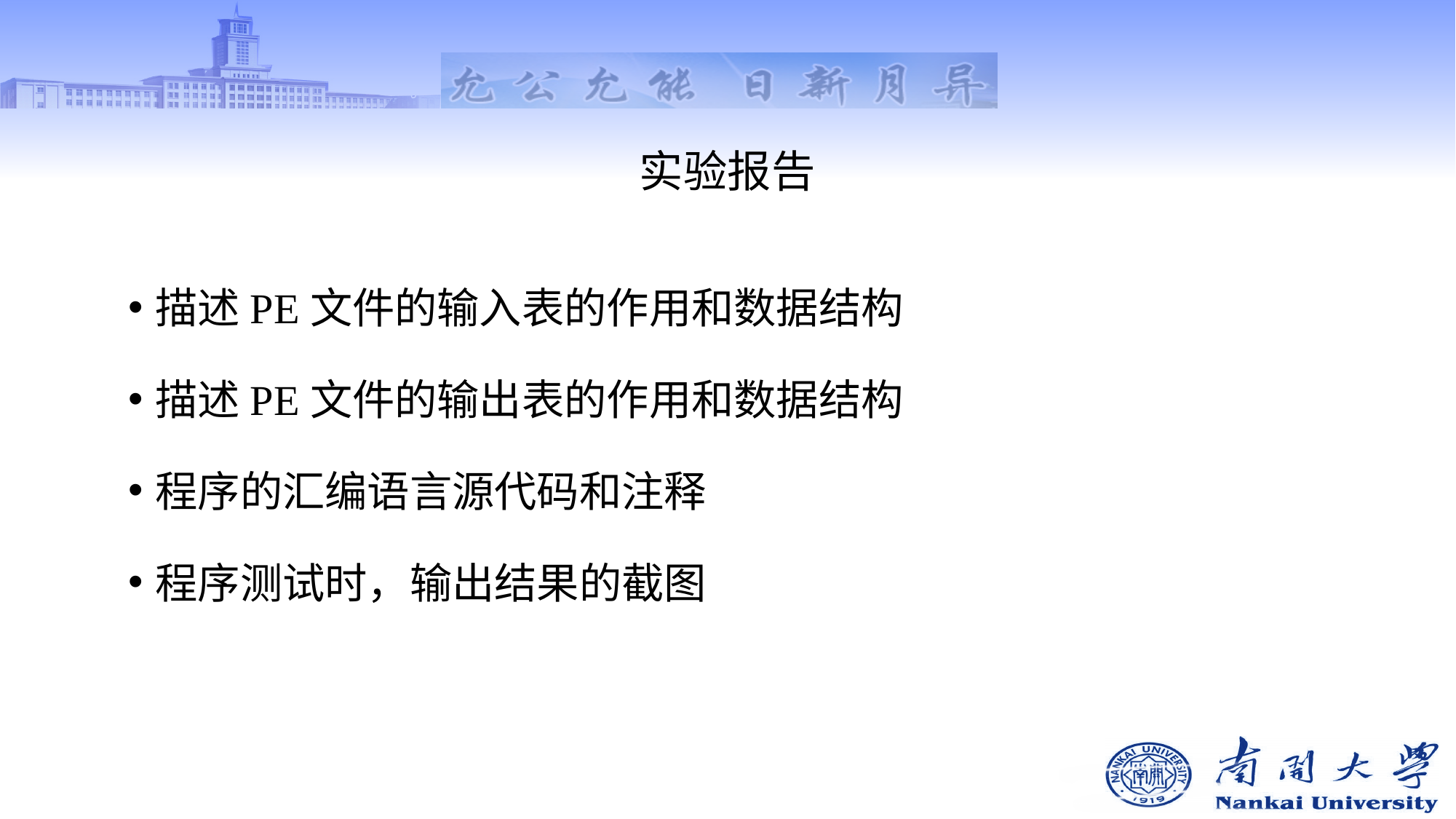

# 实验报告
描述PE文件的输入表的作用和数据结构
描述PE文件的输出表的作用和数据结构
程序的汇编语言源代码和注释
程序测试时，输出结果的截图